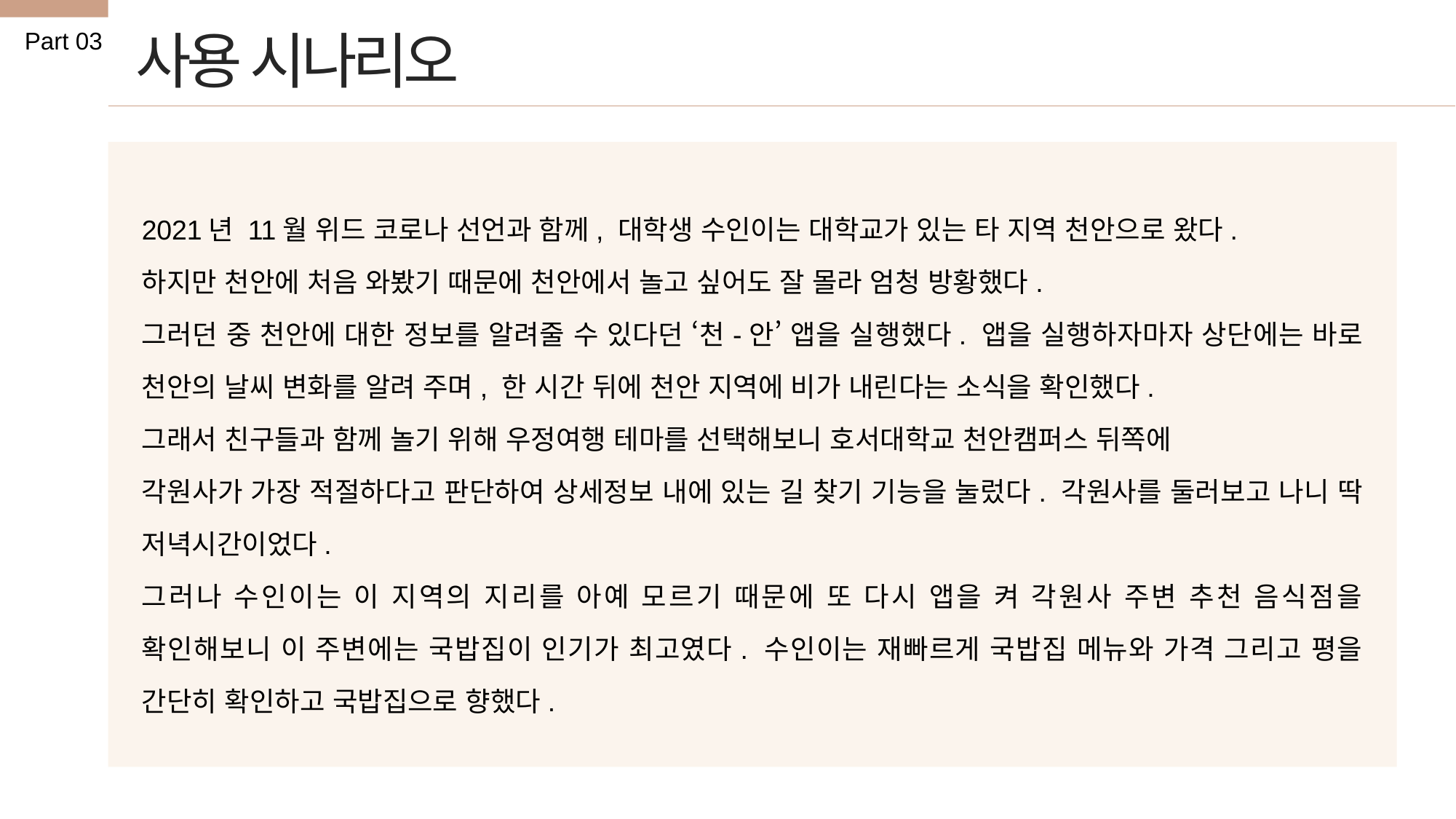

사용 시나리오
Part 03

2021년 11월 위드 코로나 선언과 함께, 대학생 수인이는 대학교가 있는 타 지역 천안으로 왔다.
하지만 천안에 처음 와봤기 때문에 천안에서 놀고 싶어도 잘 몰라 엄청 방황했다.
그러던 중 천안에 대한 정보를 알려줄 수 있다던 ‘천-안’ 앱을 실행했다. 앱을 실행하자마자 상단에는 바로 천안의 날씨 변화를 알려 주며, 한 시간 뒤에 천안 지역에 비가 내린다는 소식을 확인했다.
그래서 친구들과 함께 놀기 위해 우정여행 테마를 선택해보니 호서대학교 천안캠퍼스 뒤쪽에
각원사가 가장 적절하다고 판단하여 상세정보 내에 있는 길 찾기 기능을 눌렀다. 각원사를 둘러보고 나니 딱 저녁시간이었다.
그러나 수인이는 이 지역의 지리를 아예 모르기 때문에 또 다시 앱을 켜 각원사 주변 추천 음식점을 확인해보니 이 주변에는 국밥집이 인기가 최고였다. 수인이는 재빠르게 국밥집 메뉴와 가격 그리고 평을 간단히 확인하고 국밥집으로 향했다.